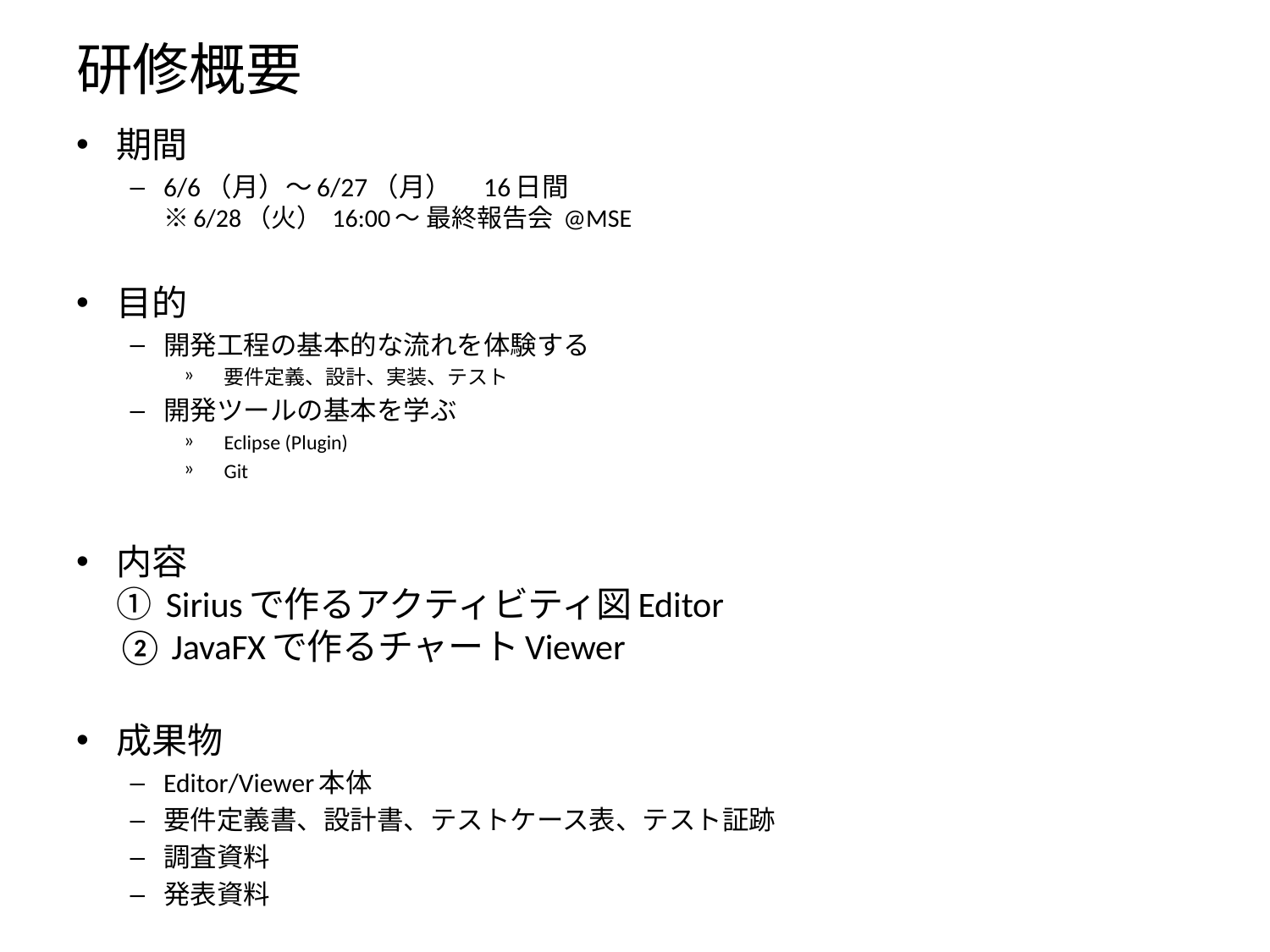

# 研修概要
期間
6/6（月）～6/27（月）　16日間
※6/28（火） 16:00～ 最終報告会 @MSE

目的
開発工程の基本的な流れを体験する
要件定義、設計、実装、テスト
開発ツールの基本を学ぶ
Eclipse (Plugin)
Git

内容
① Siriusで作るアクティビティ図Editor
② JavaFXで作るチャートViewer

成果物
Editor/Viewer本体
要件定義書、設計書、テストケース表、テスト証跡
調査資料
発表資料